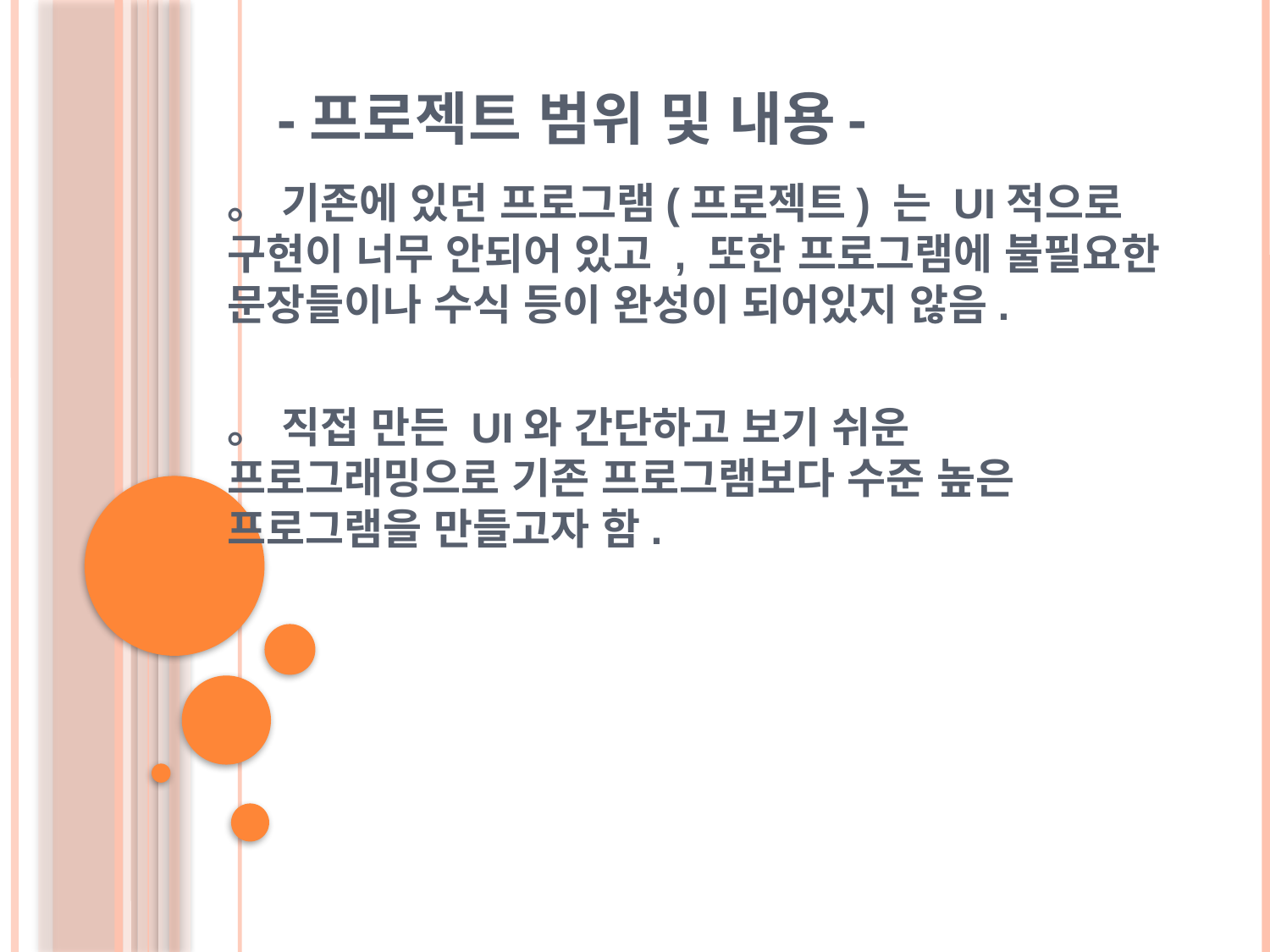

-프로젝트 범위 및 내용-
。 기존에 있던 프로그램(프로젝트) 는 UI적으로 구현이 너무 안되어 있고 , 또한 프로그램에 불필요한 문장들이나 수식 등이 완성이 되어있지 않음.

。 직접 만든 UI와 간단하고 보기 쉬운 프로그래밍으로 기존 프로그램보다 수준 높은 프로그램을 만들고자 함.